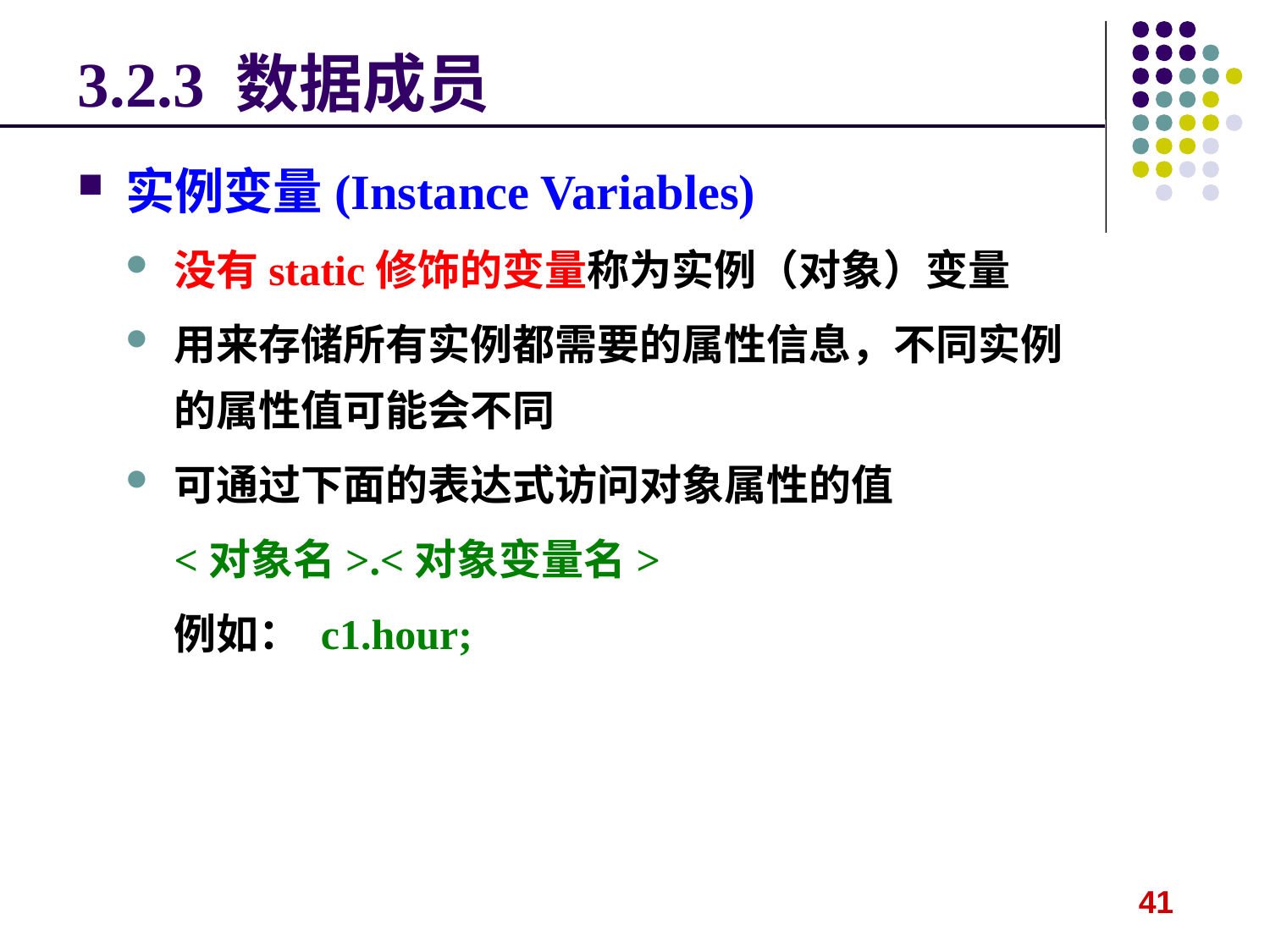

# 3.2.3 数据成员
实例变量(Instance Variables)
没有static修饰的变量称为实例（对象）变量
用来存储所有实例都需要的属性信息，不同实例的属性值可能会不同
可通过下面的表达式访问对象属性的值
<对象名>.<对象变量名>
例如： c1.hour;